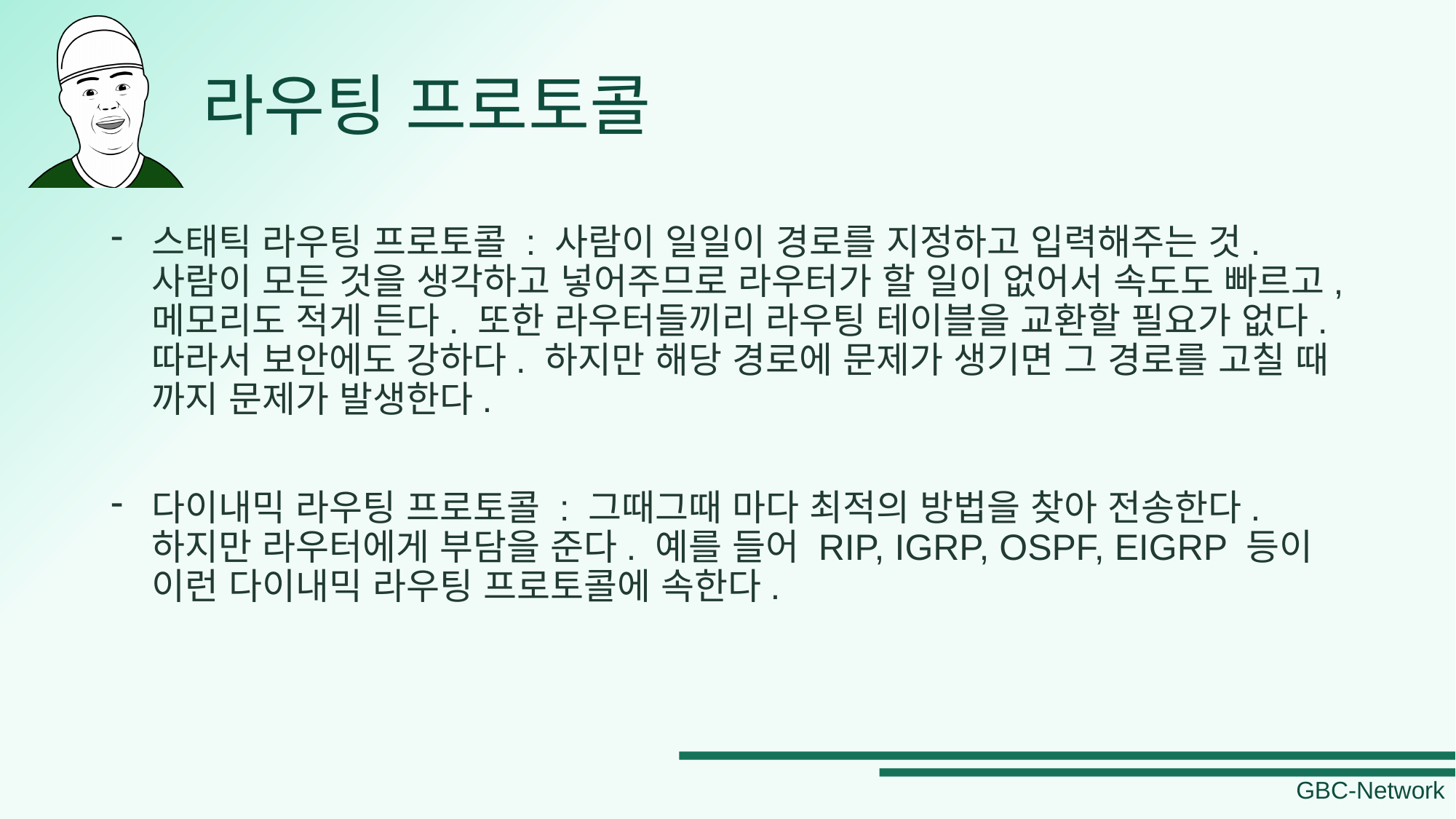

# 라우팅 프로토콜
스태틱 라우팅 프로토콜 : 사람이 일일이 경로를 지정하고 입력해주는 것. 사람이 모든 것을 생각하고 넣어주므로 라우터가 할 일이 없어서 속도도 빠르고, 메모리도 적게 든다. 또한 라우터들끼리 라우팅 테이블을 교환할 필요가 없다. 따라서 보안에도 강하다. 하지만 해당 경로에 문제가 생기면 그 경로를 고칠 때 까지 문제가 발생한다.

다이내믹 라우팅 프로토콜 : 그때그때 마다 최적의 방법을 찾아 전송한다. 하지만 라우터에게 부담을 준다. 예를 들어 RIP, IGRP, OSPF, EIGRP 등이 이런 다이내믹 라우팅 프로토콜에 속한다.